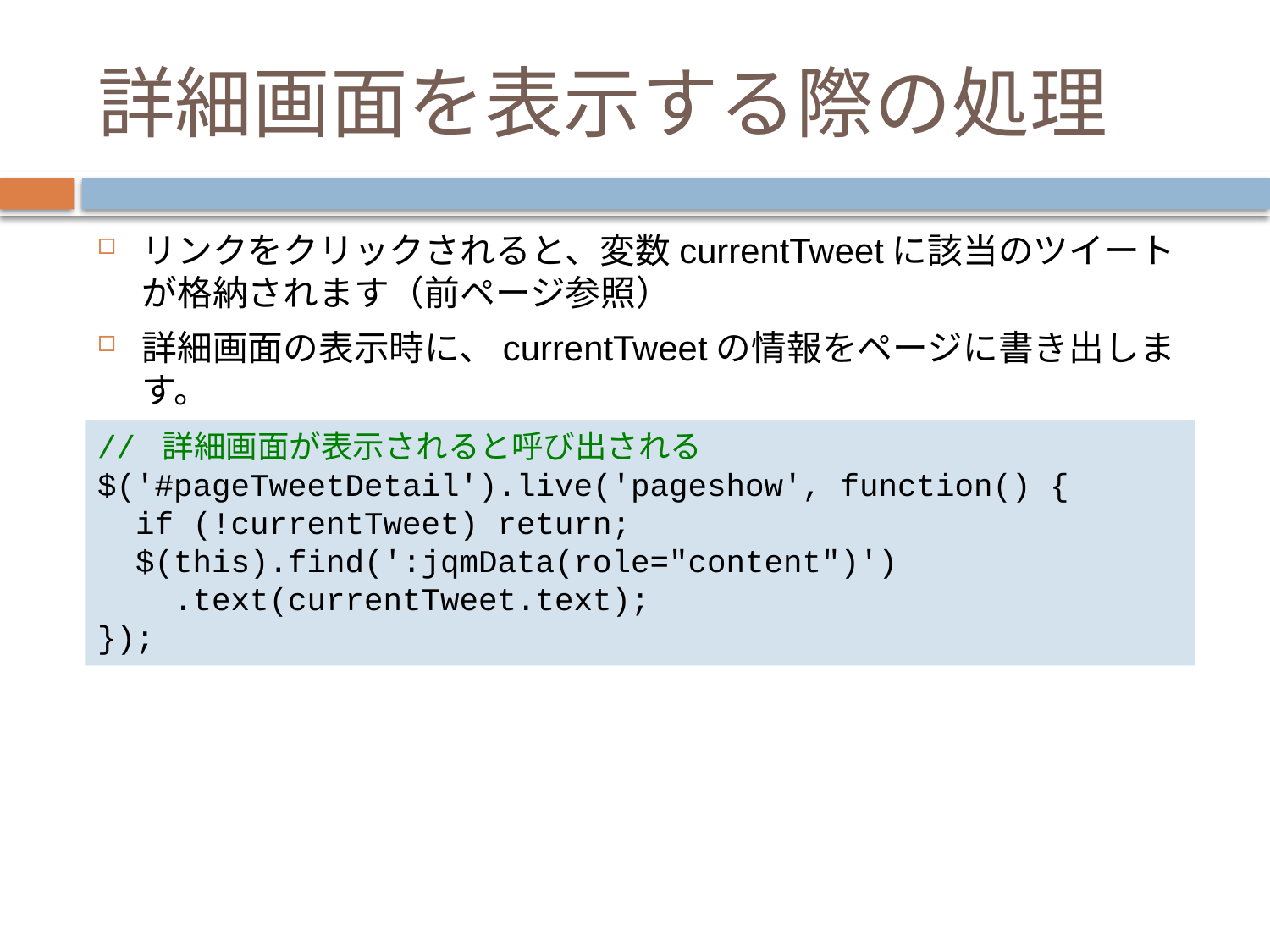

# 詳細画面を表示する際の処理
リンクをクリックされると、変数currentTweetに該当のツイートが格納されます（前ページ参照）
詳細画面の表示時に、currentTweetの情報をページに書き出します。
// 詳細画面が表示されると呼び出される
$('#pageTweetDetail').live('pageshow', function() {
  if (!currentTweet) return;
  $(this).find(':jqmData(role="content")')
    .text(currentTweet.text);
});